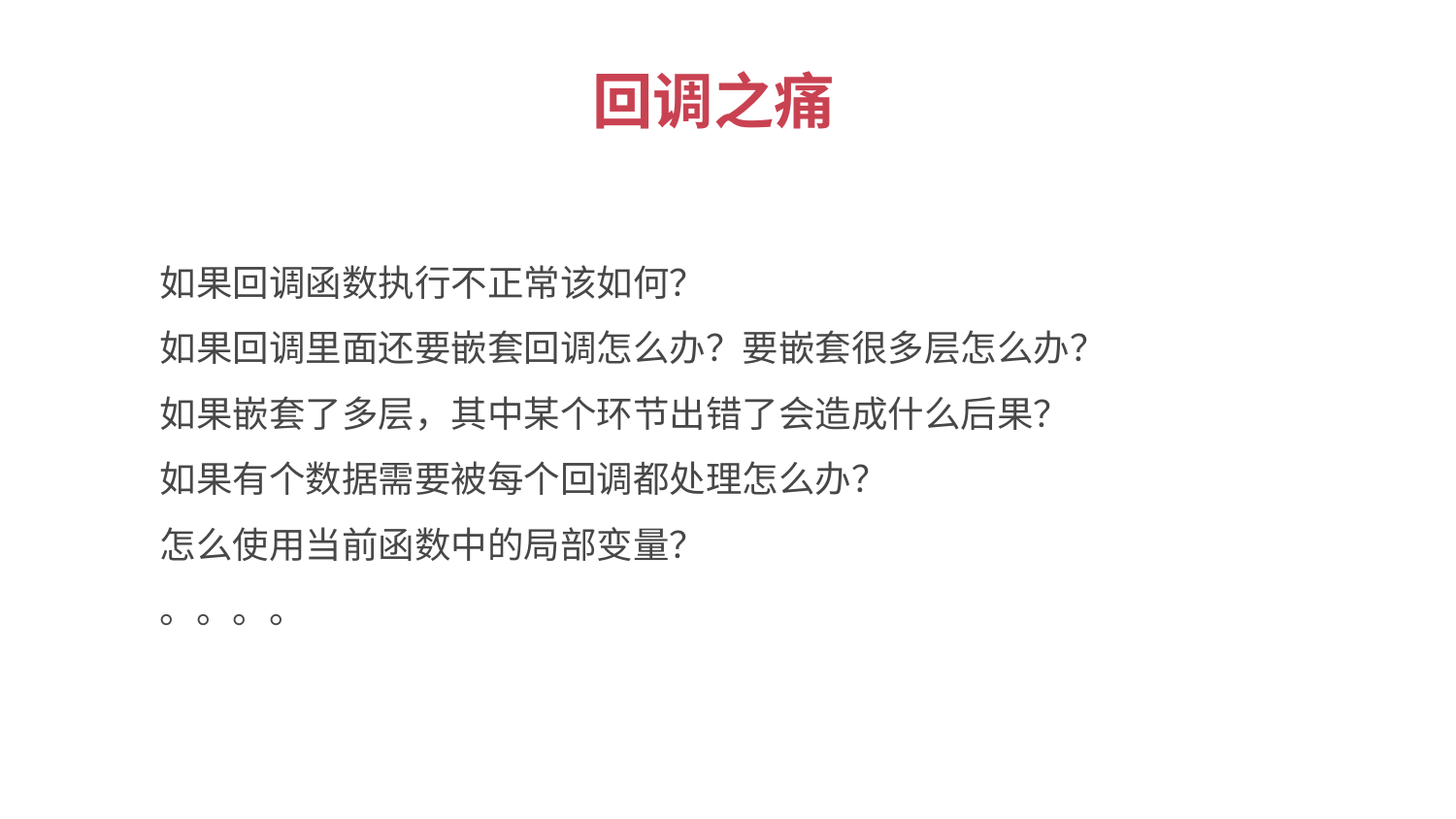

回调之痛
如果回调函数执行不正常该如何？
如果回调里面还要嵌套回调怎么办？要嵌套很多层怎么办？
如果嵌套了多层，其中某个环节出错了会造成什么后果？
如果有个数据需要被每个回调都处理怎么办？
怎么使用当前函数中的局部变量？
。。。。